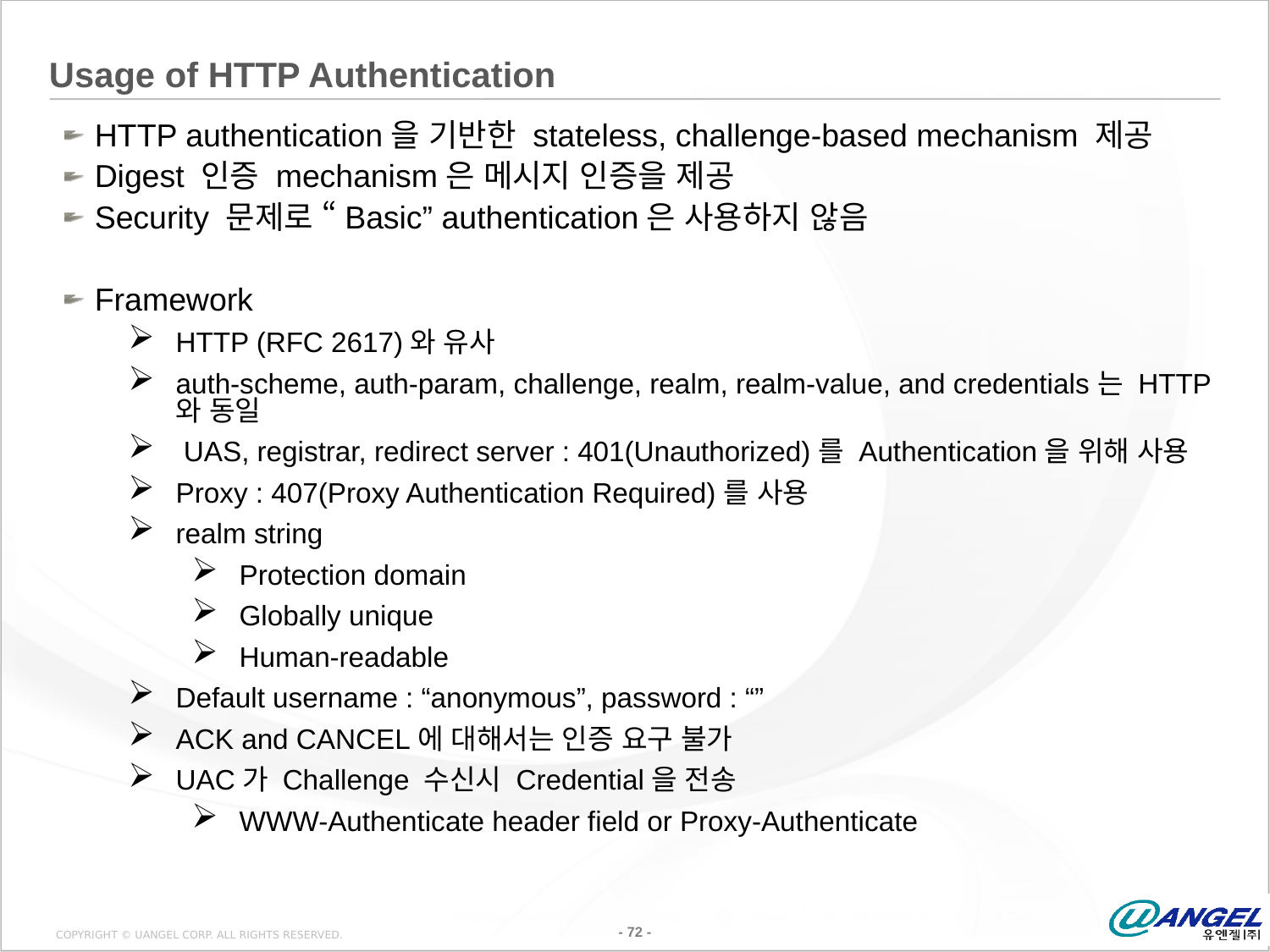

# Usage of HTTP Authentication

HTTP authentication을 기반한 stateless, challenge-based mechanism 제공
Digest 인증 mechanism은 메시지 인증을 제공
Security 문제로 “Basic” authentication은 사용하지 않음

Framework
HTTP (RFC 2617)와 유사
auth-scheme, auth-param, challenge, realm, realm-value, and credentials는 HTTP와 동일
 UAS, registrar, redirect server : 401(Unauthorized)를 Authentication을 위해 사용
Proxy : 407(Proxy Authentication Required)를 사용
realm string
Protection domain
Globally unique
Human-readable
Default username : “anonymous”, password : “”
ACK and CANCEL에 대해서는 인증 요구 불가
UAC가 Challenge 수신시 Credential을 전송
WWW-Authenticate header field or Proxy-Authenticate